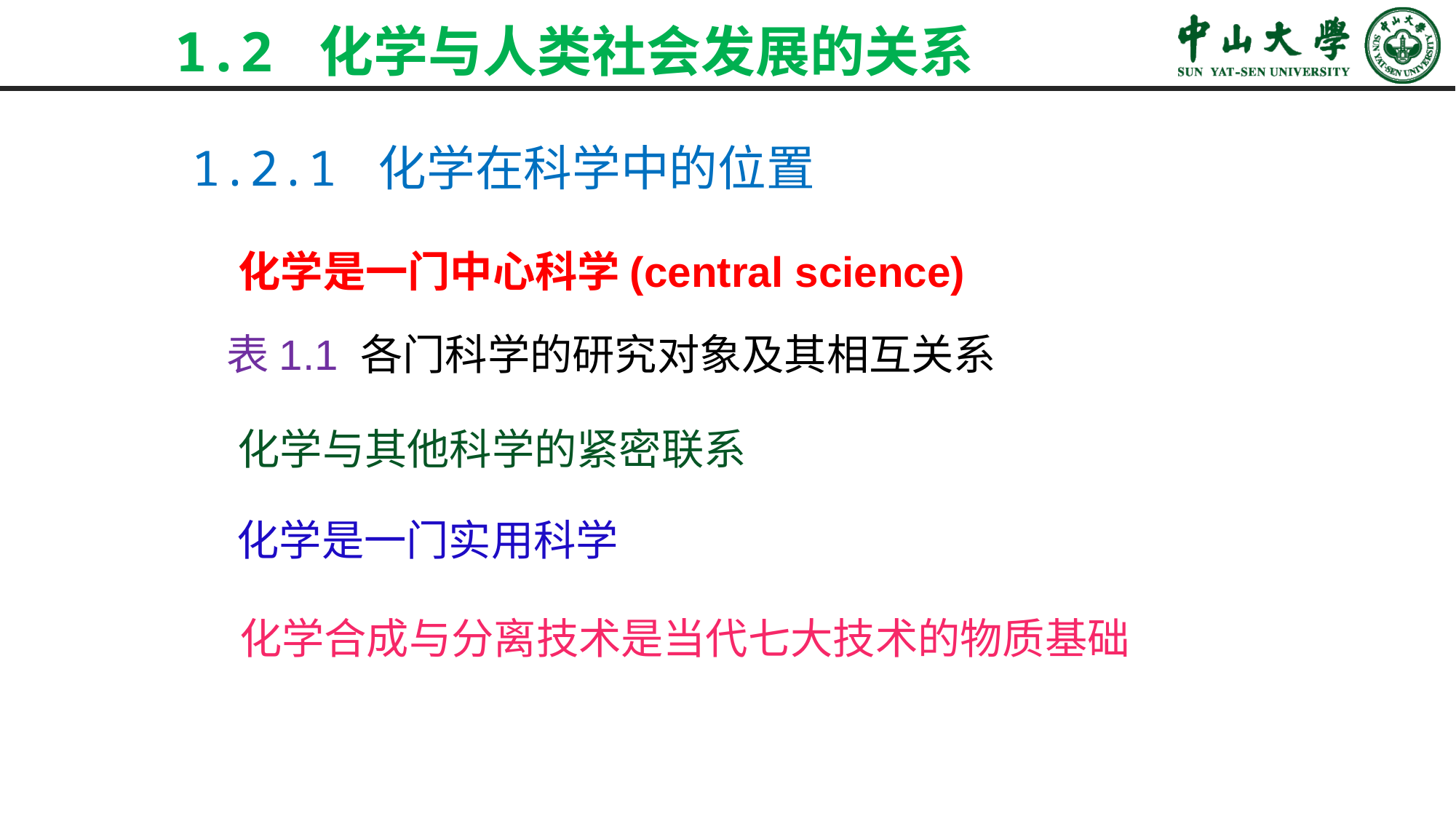

1.2 化学与人类社会发展的关系
1.2.1 化学在科学中的位置
化学是一门中心科学(central science)
表1.1 各门科学的研究对象及其相互关系
化学与其他科学的紧密联系
化学是一门实用科学
化学合成与分离技术是当代七大技术的物质基础